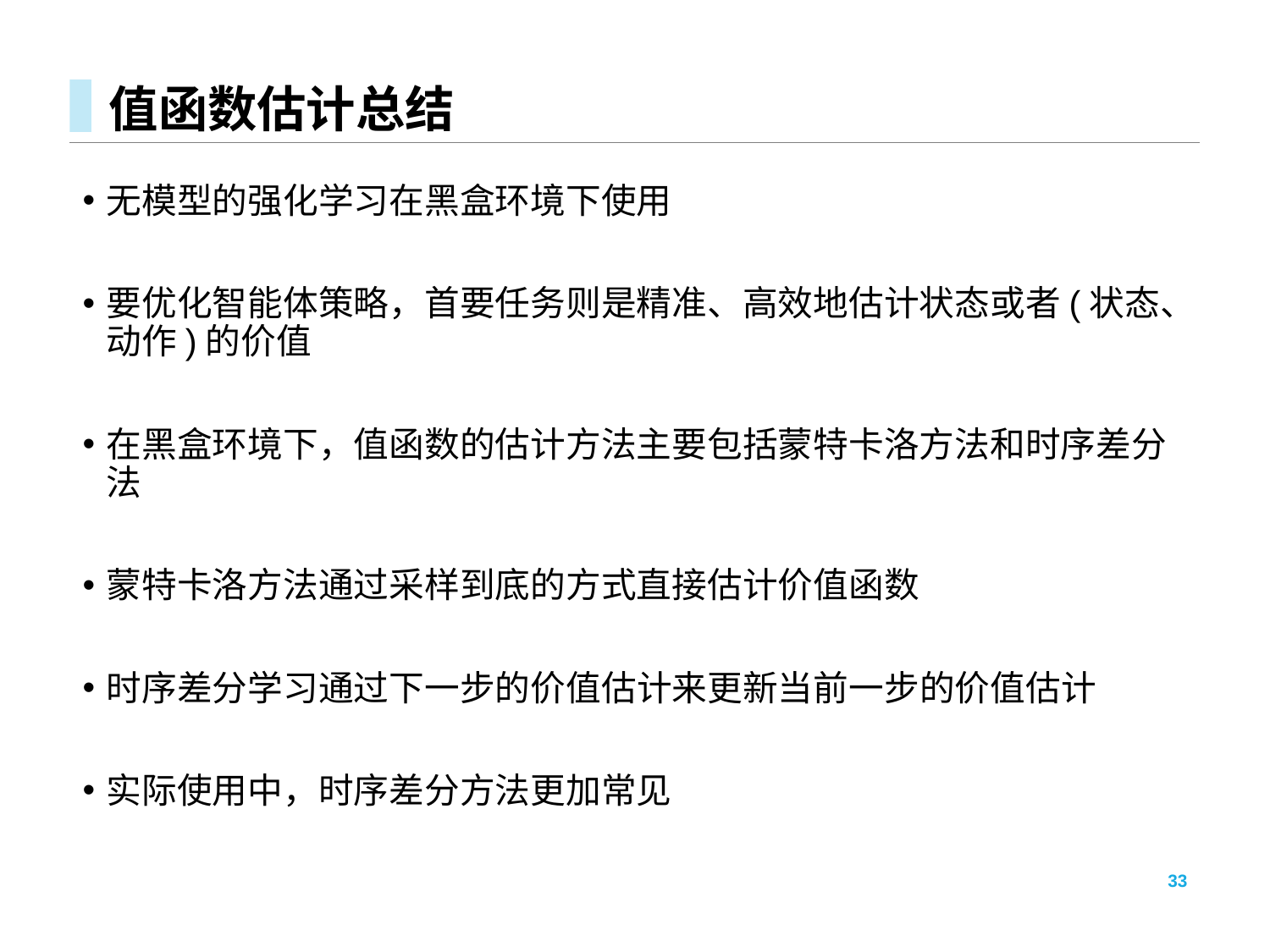

# 值函数估计总结
无模型的强化学习在黑盒环境下使用

要优化智能体策略，首要任务则是精准、高效地估计状态或者(状态、动作)的价值

在黑盒环境下，值函数的估计方法主要包括蒙特卡洛方法和时序差分法

蒙特卡洛方法通过采样到底的方式直接估计价值函数

时序差分学习通过下一步的价值估计来更新当前一步的价值估计

实际使用中，时序差分方法更加常见

33